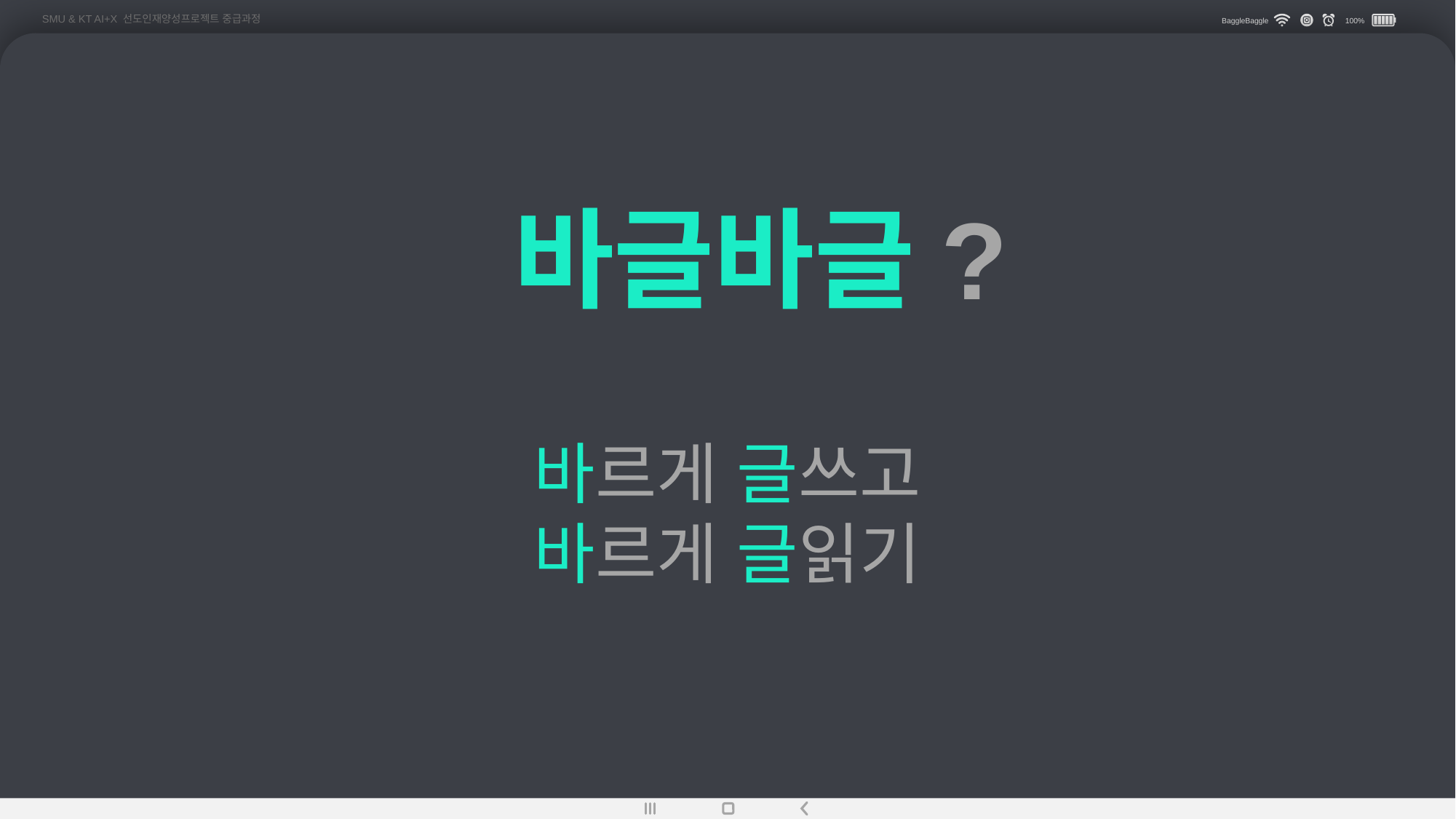

SMU & KT AI+X 선도인재양성프로젝트 중급과정

BaggleBaggle
100%

바글바글?

바르게 글쓰고
바르게 글읽기